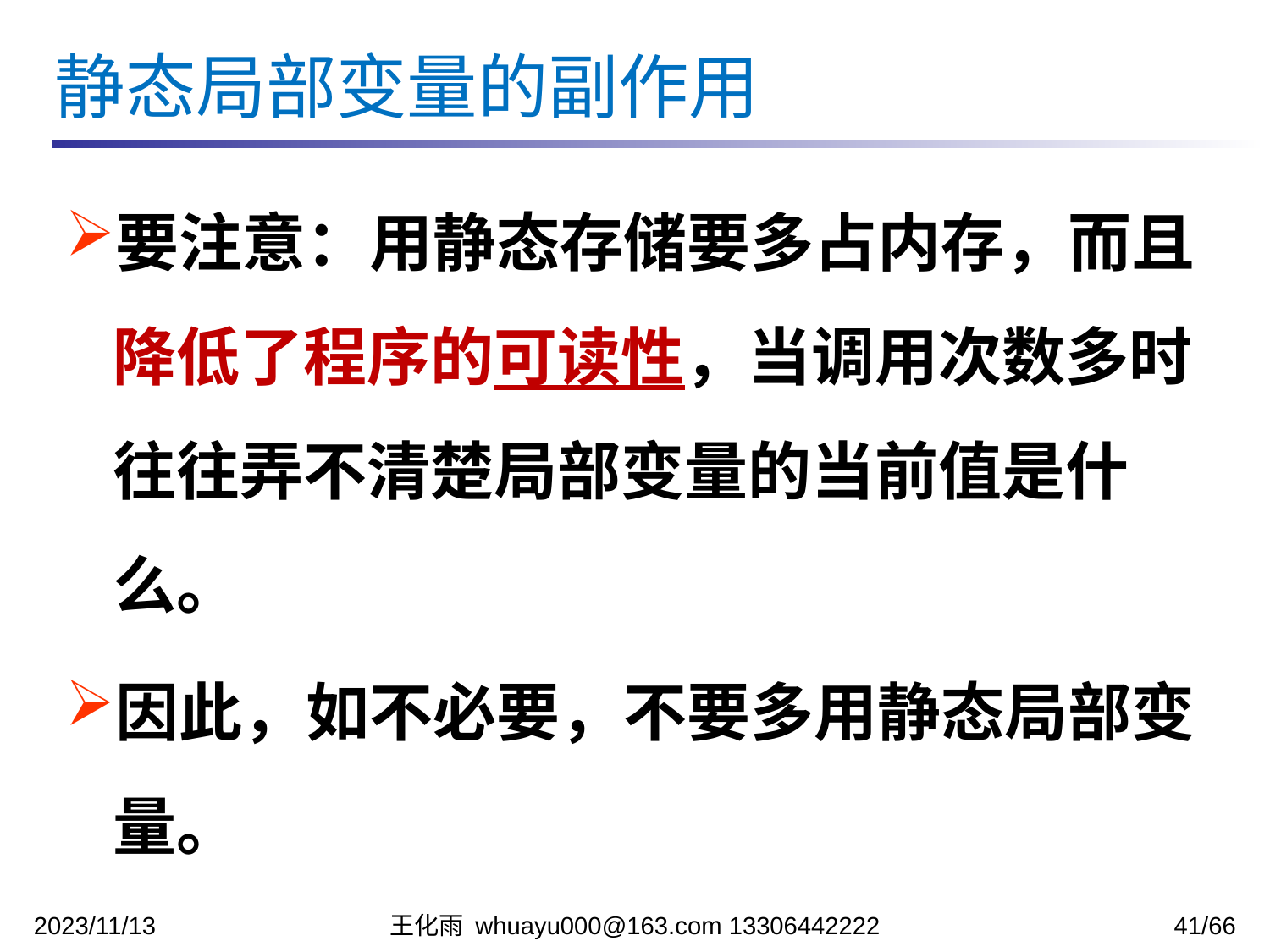

静态局部变量的副作用
要注意：用静态存储要多占内存，而且降低了程序的可读性，当调用次数多时往往弄不清楚局部变量的当前值是什么。
因此，如不必要，不要多用静态局部变量。
2023/11/13
王化雨 whuayu000@163.com 13306442222
41/66